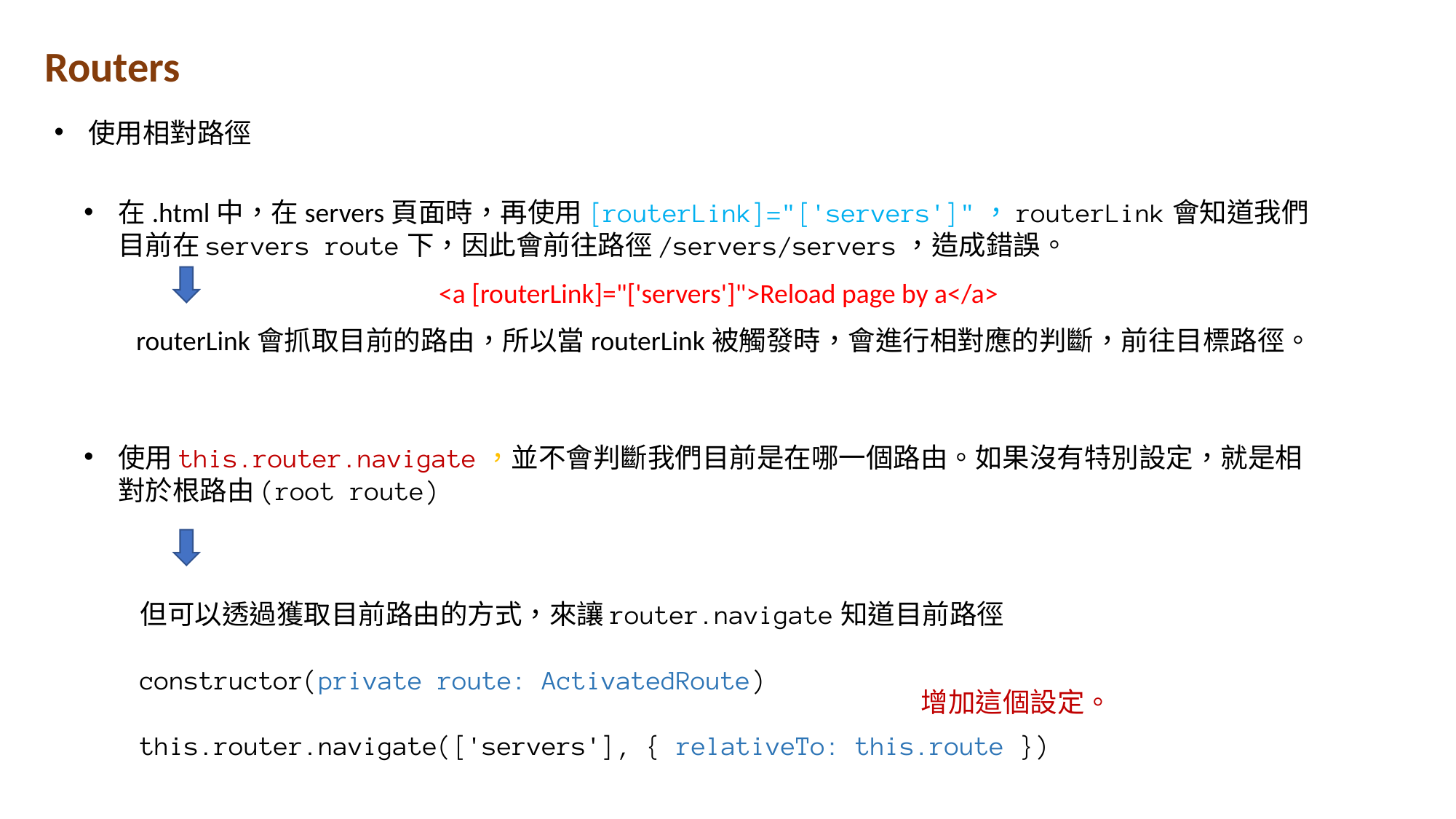

Routers
使用相對路徑
在.html中，在servers頁面時，再使用[routerLink]="['servers']"，routerLink會知道我們目前在servers route下，因此會前往路徑/servers/servers，造成錯誤。

 <a [routerLink]="['servers']">Reload page by a</a>
routerLink會抓取目前的路由，所以當routerLink被觸發時，會進行相對應的判斷，前往目標路徑。
使用this.router.navigate，並不會判斷我們目前是在哪一個路由。如果沒有特別設定，就是相對於根路由(root route)

但可以透過獲取目前路由的方式，來讓router.navigate知道目前路徑

constructor(private route: ActivatedRoute)

this.router.navigate(['servers'], { relativeTo: this.route })
增加這個設定。